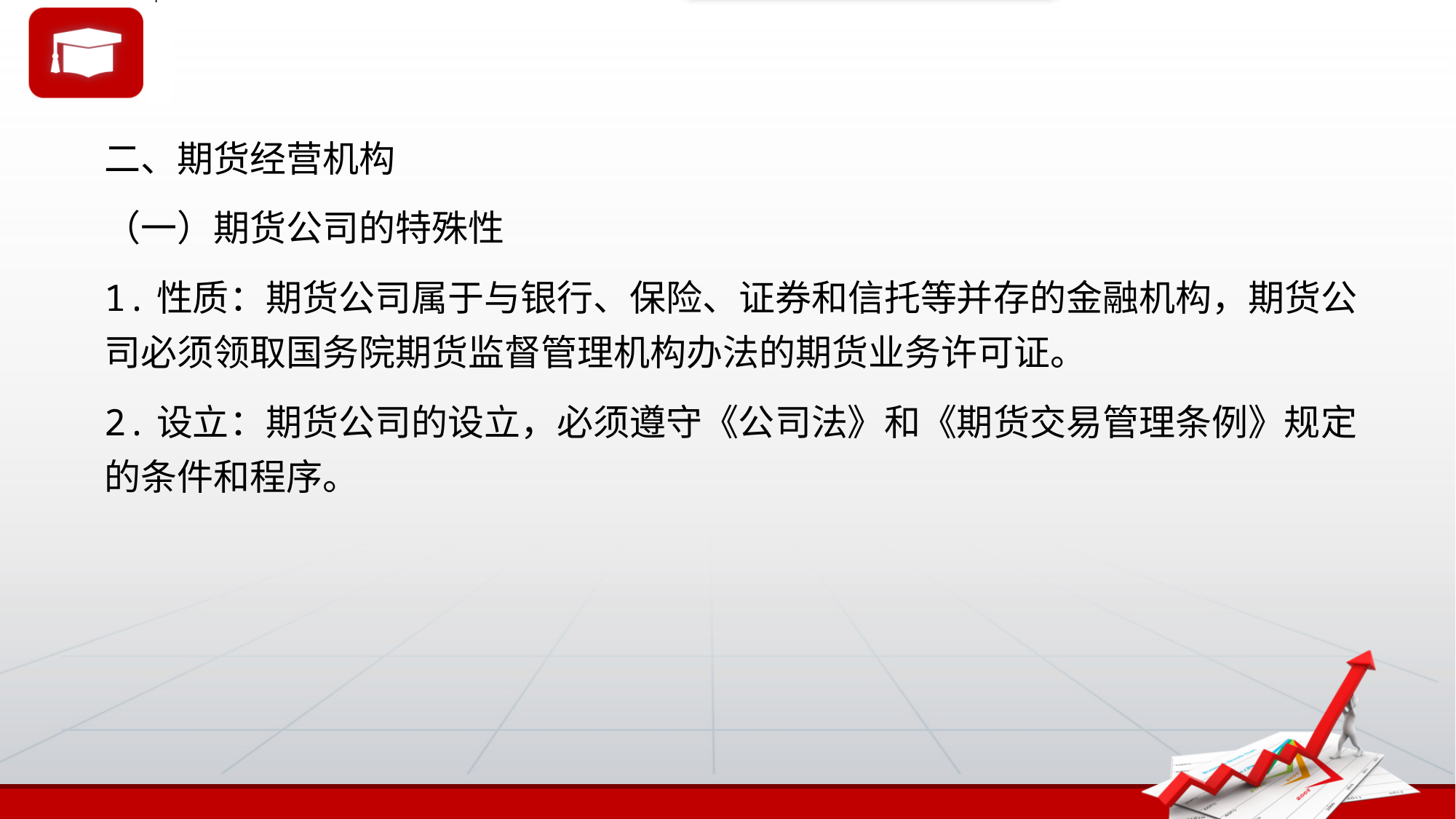

二、期货经营机构
（一）期货公司的特殊性
1.性质：期货公司属于与银行、保险、证券和信托等并存的金融机构，期货公司必须领取国务院期货监督管理机构办法的期货业务许可证。
2.设立：期货公司的设立，必须遵守《公司法》和《期货交易管理条例》规定的条件和程序。